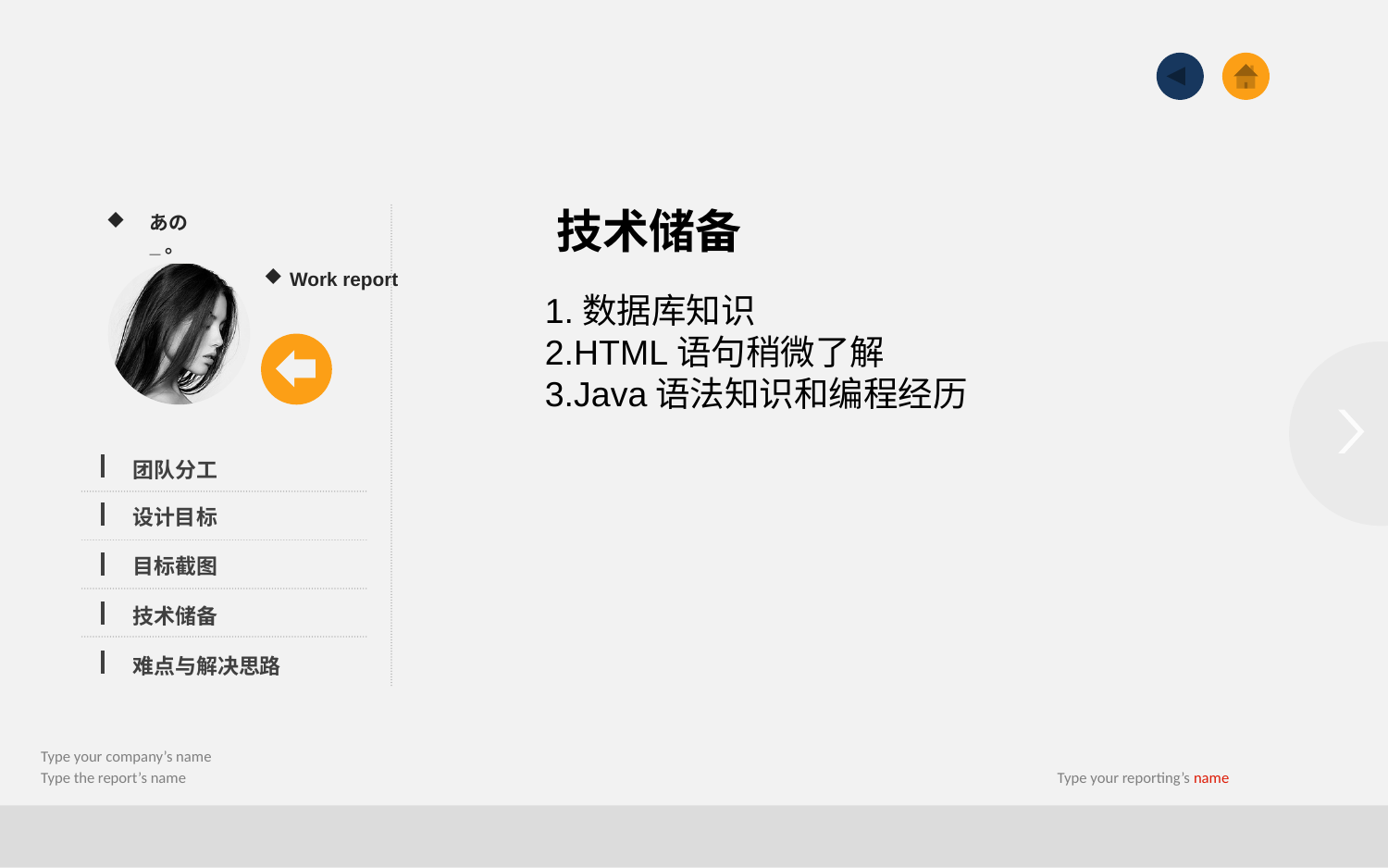

技术储备
あの_。

Work report

1.数据库知识
2.HTML语句稍微了解
3.Java语法知识和编程经历

团队分工
设计目标
目标截图
技术储备
难点与解决思路